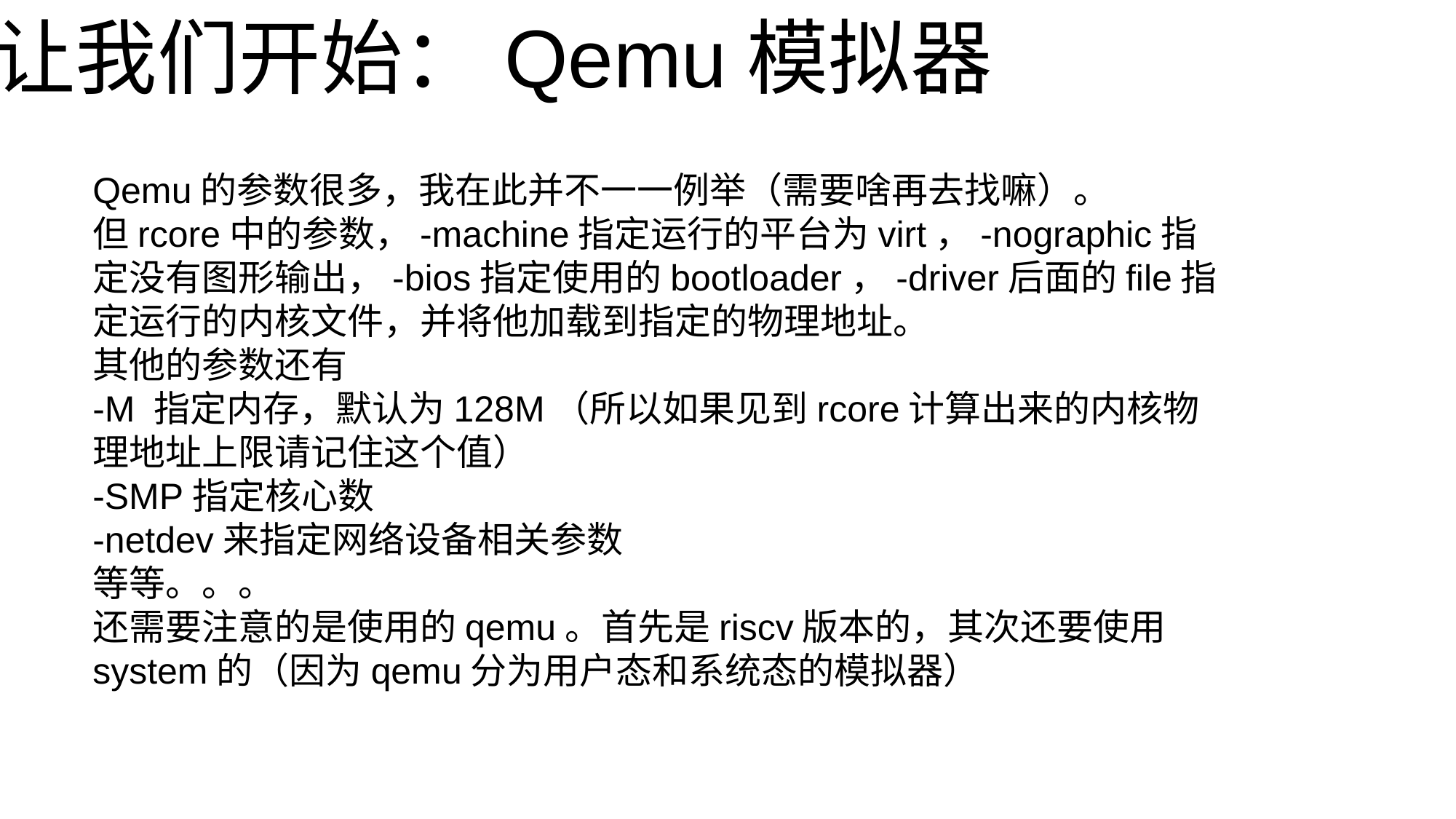

让我们开始：Qemu模拟器
Qemu的参数很多，我在此并不一一例举（需要啥再去找嘛）。
但rcore中的参数，-machine指定运行的平台为virt，-nographic指定没有图形输出，-bios指定使用的bootloader，-driver后面的file指定运行的内核文件，并将他加载到指定的物理地址。
其他的参数还有
-M 指定内存，默认为128M（所以如果见到rcore计算出来的内核物理地址上限请记住这个值）
-SMP指定核心数
-netdev来指定网络设备相关参数
等等。。。
还需要注意的是使用的qemu。首先是riscv版本的，其次还要使用system的（因为qemu分为用户态和系统态的模拟器）